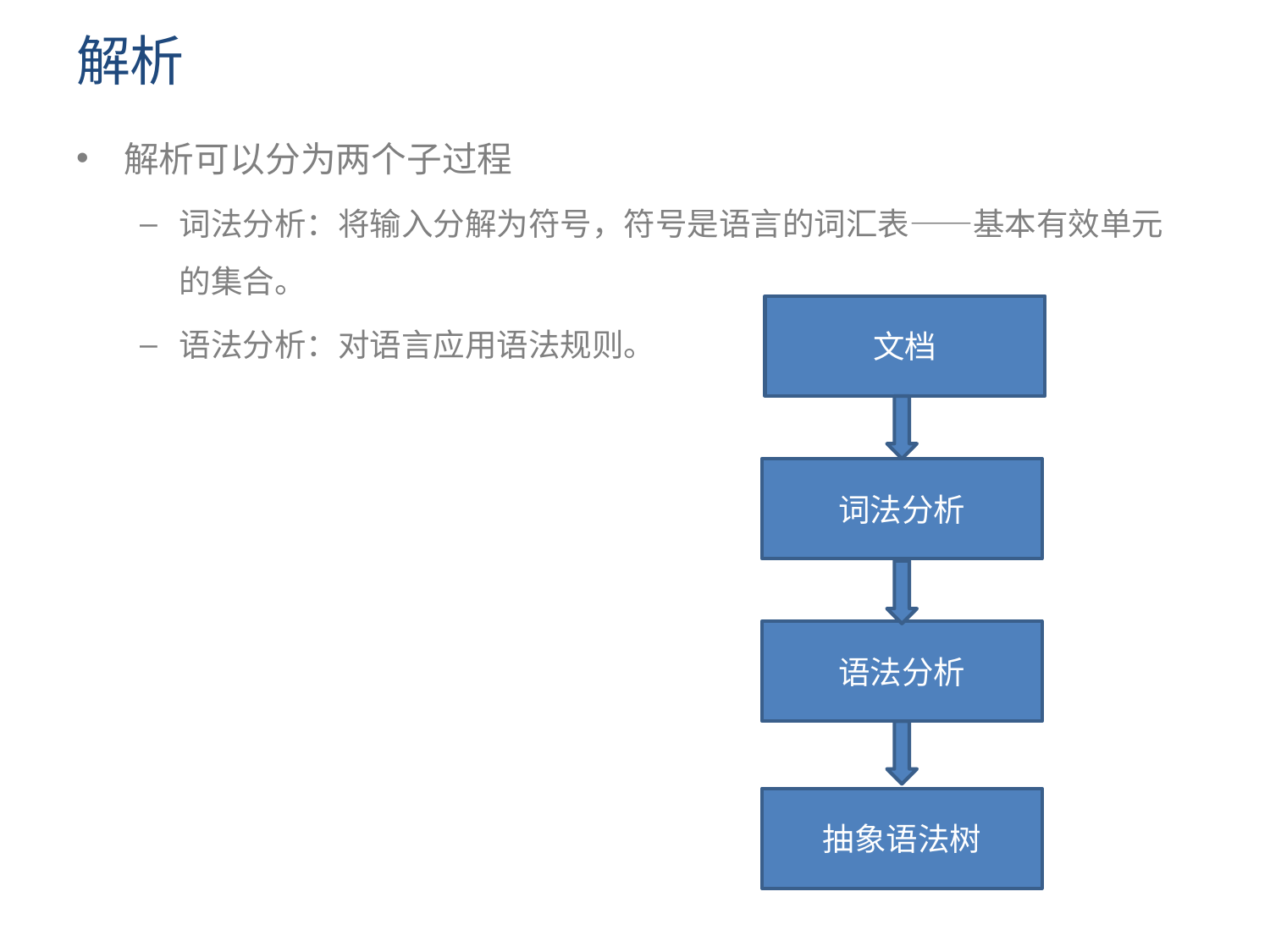

# 解析
解析可以分为两个子过程
词法分析：将输入分解为符号，符号是语言的词汇表——基本有效单元的集合。
语法分析：对语言应用语法规则。
文档

词法分析

语法分析

抽象语法树